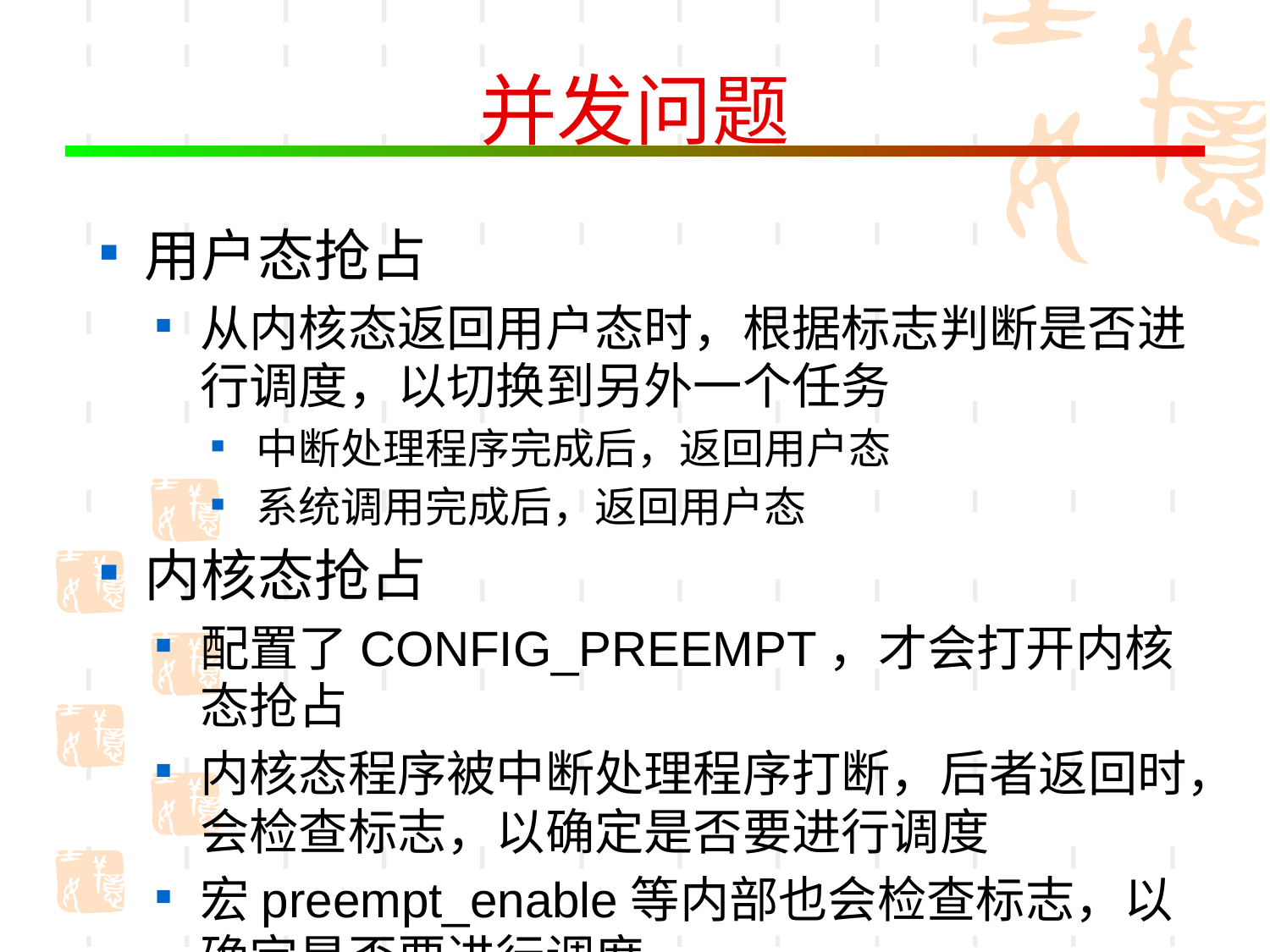

# 并发问题
用户态抢占
从内核态返回用户态时，根据标志判断是否进行调度，以切换到另外一个任务
中断处理程序完成后，返回用户态
系统调用完成后，返回用户态
内核态抢占
配置了CONFIG_PREEMPT，才会打开内核态抢占
内核态程序被中断处理程序打断，后者返回时，会检查标志，以确定是否要进行调度
宏preempt_enable等内部也会检查标志，以确定是否要进行调度